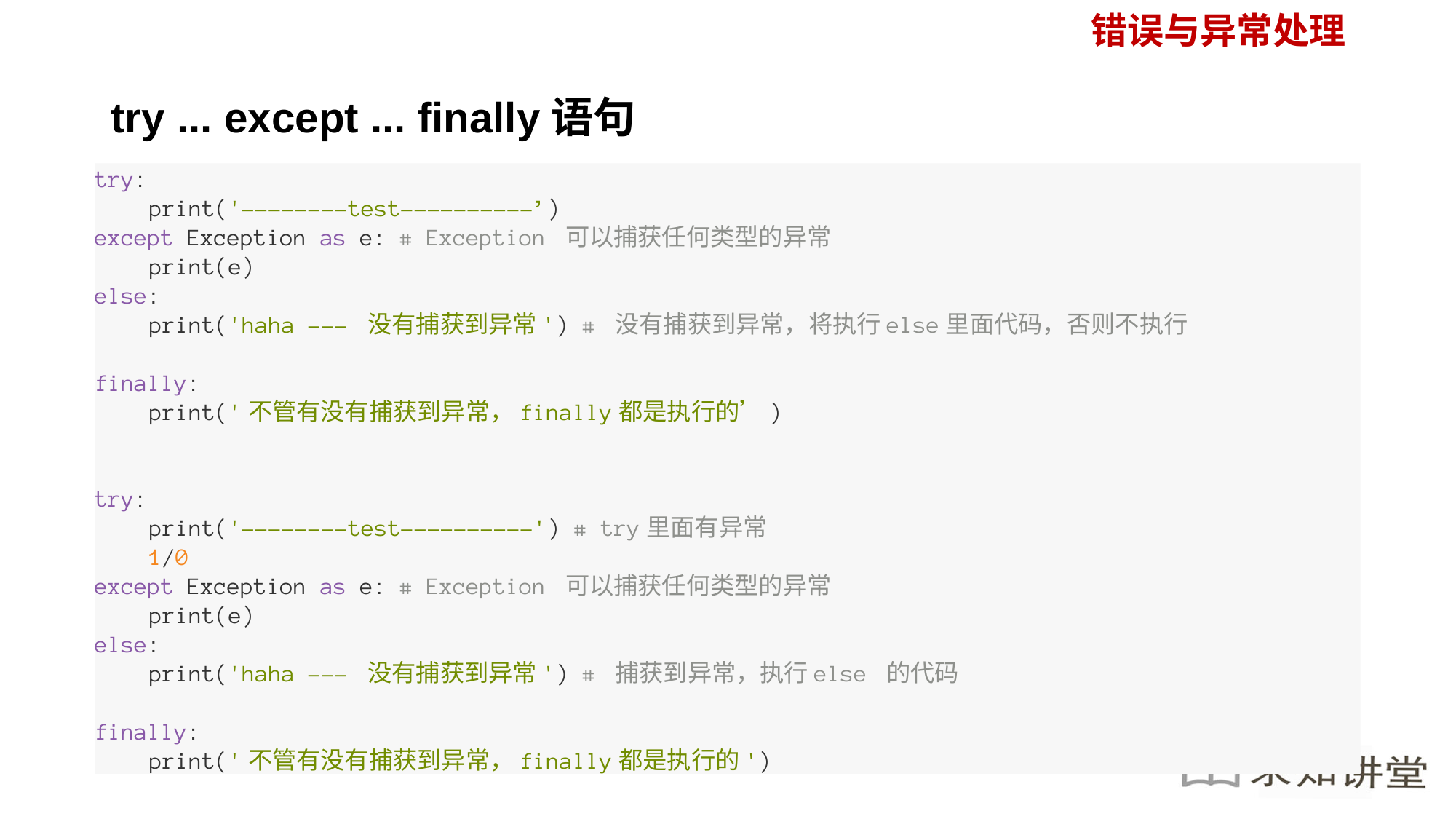

错误与异常处理
# try ... except ... finally语句
try:
print('--------test----------’)
except Exception as e: # Exception 可以捕获任何类型的异常
print(e)
else:
print('haha --- 没有捕获到异常') # 没有捕获到异常，将执行else里面代码，否则不执行

finally:
print('不管有没有捕获到异常，finally都是执行的’)

try:
print('--------test----------') # try里面有异常
1/0
except Exception as e: # Exception 可以捕获任何类型的异常
print(e)
else:
print('haha --- 没有捕获到异常') # 捕获到异常，执行else 的代码

finally:
print('不管有没有捕获到异常，finally都是执行的')